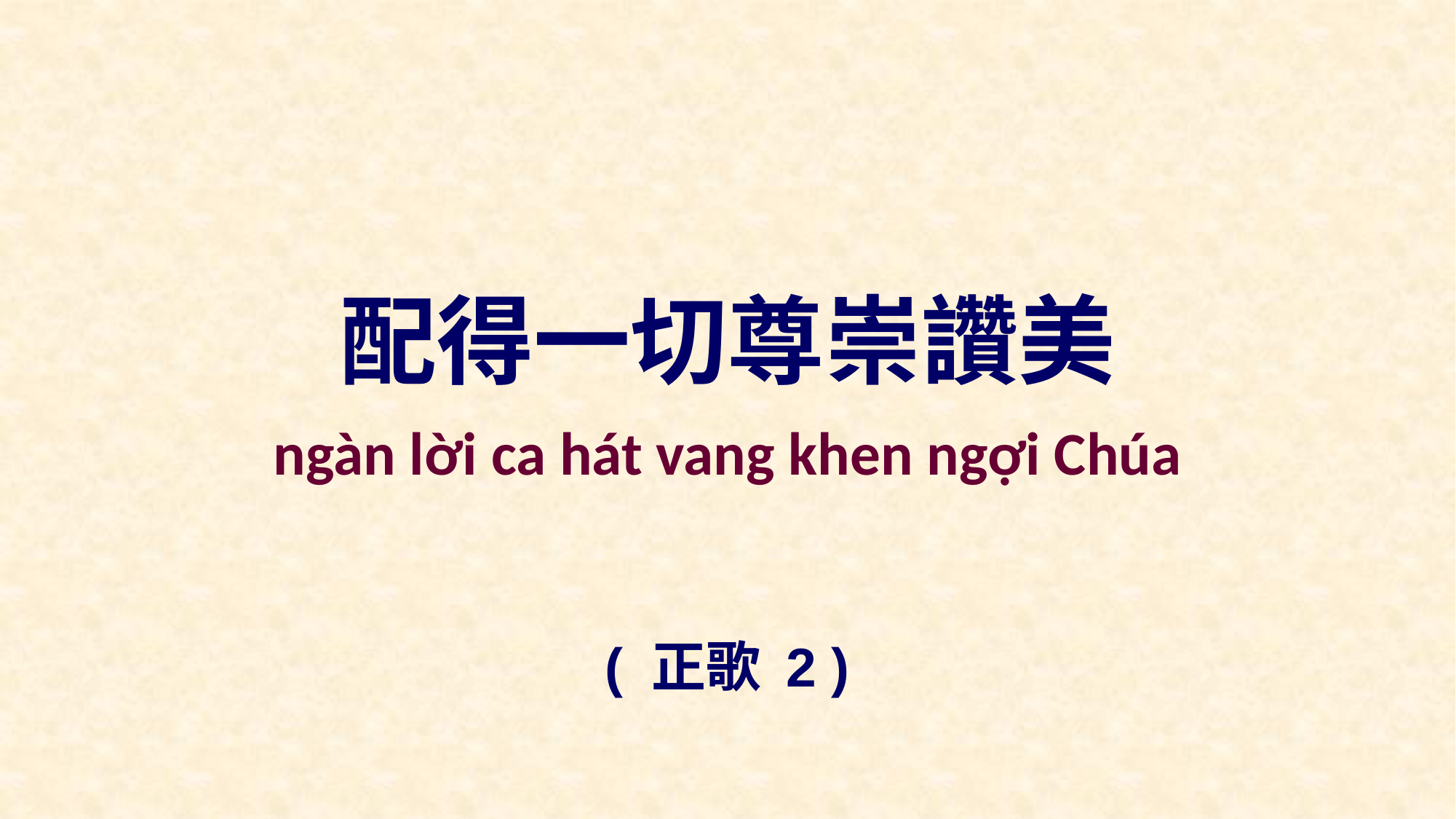

配得一切尊崇讚美
ngàn lời ca hát vang khen ngợi Chúa
( 正歌 2 )